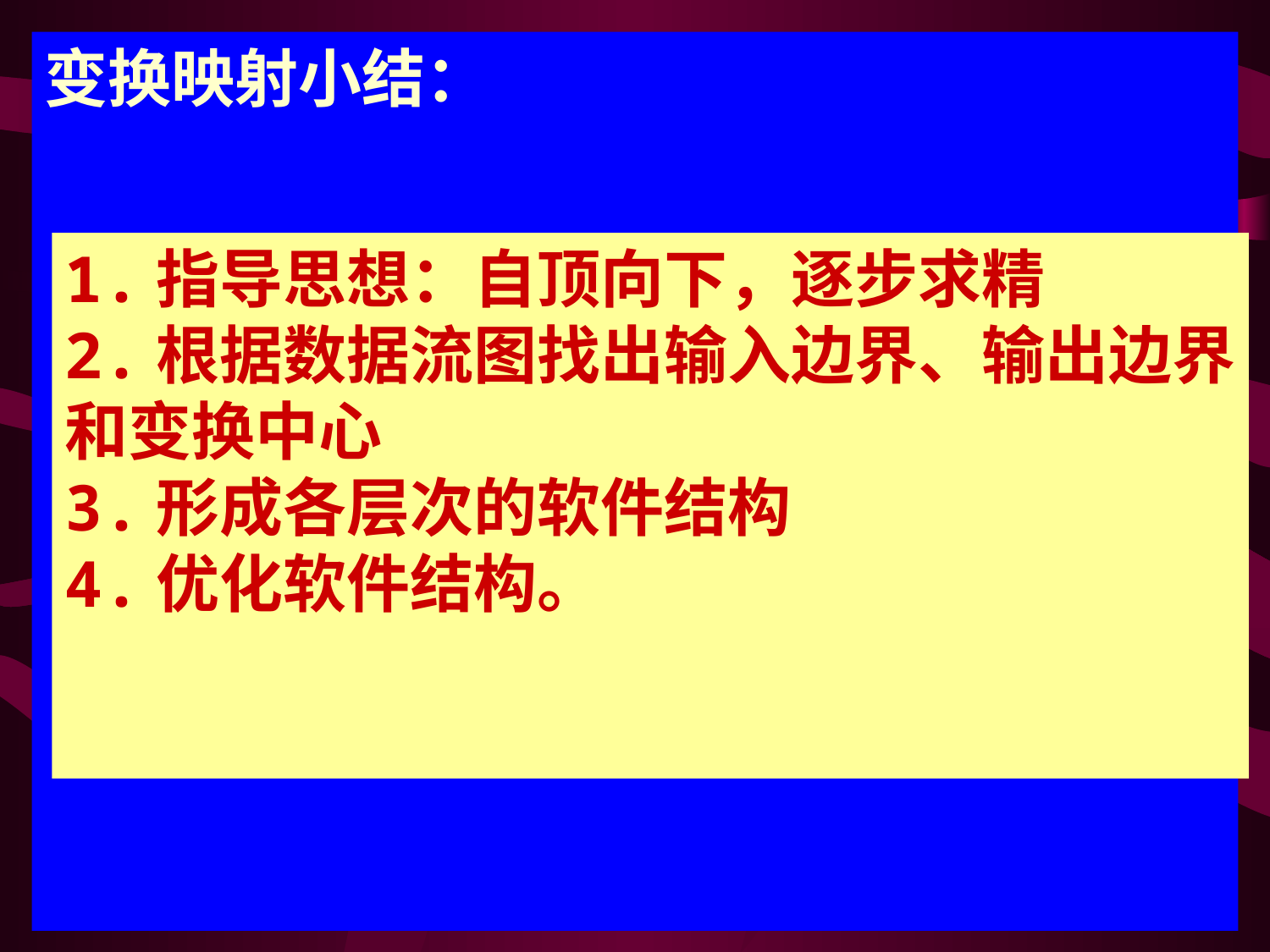

变换映射小结：

1.指导思想：自顶向下，逐步求精
2.根据数据流图找出输入边界、输出边界和变换中心
3.形成各层次的软件结构
4.优化软件结构。

118